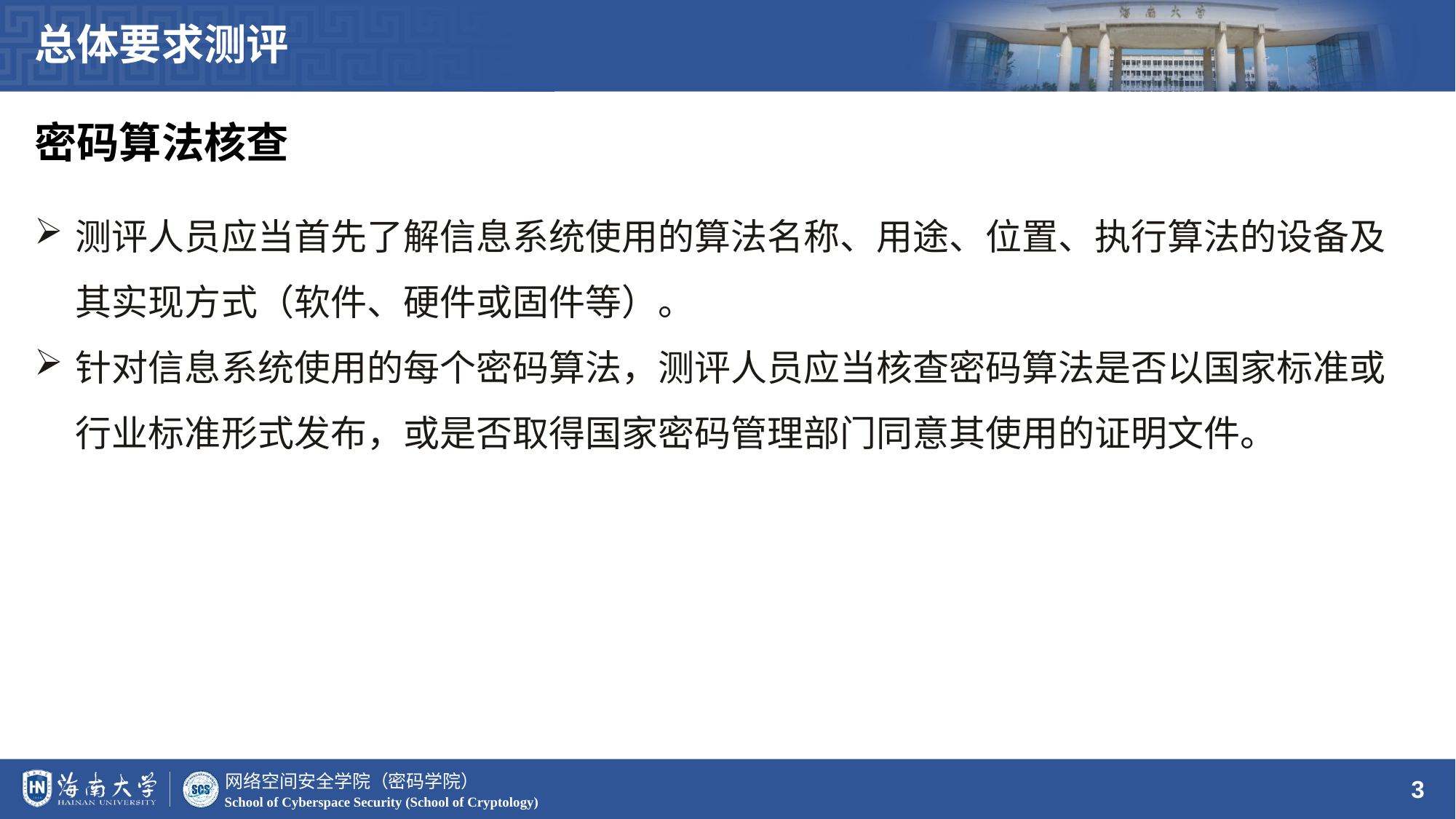

总体要求测评
密码算法核查
测评人员应当首先了解信息系统使用的算法名称、用途、位置、执行算法的设备及其实现方式（软件、硬件或固件等）。
针对信息系统使用的每个密码算法，测评人员应当核查密码算法是否以国家标准或行业标准形式发布，或是否取得国家密码管理部门同意其使用的证明文件。
3